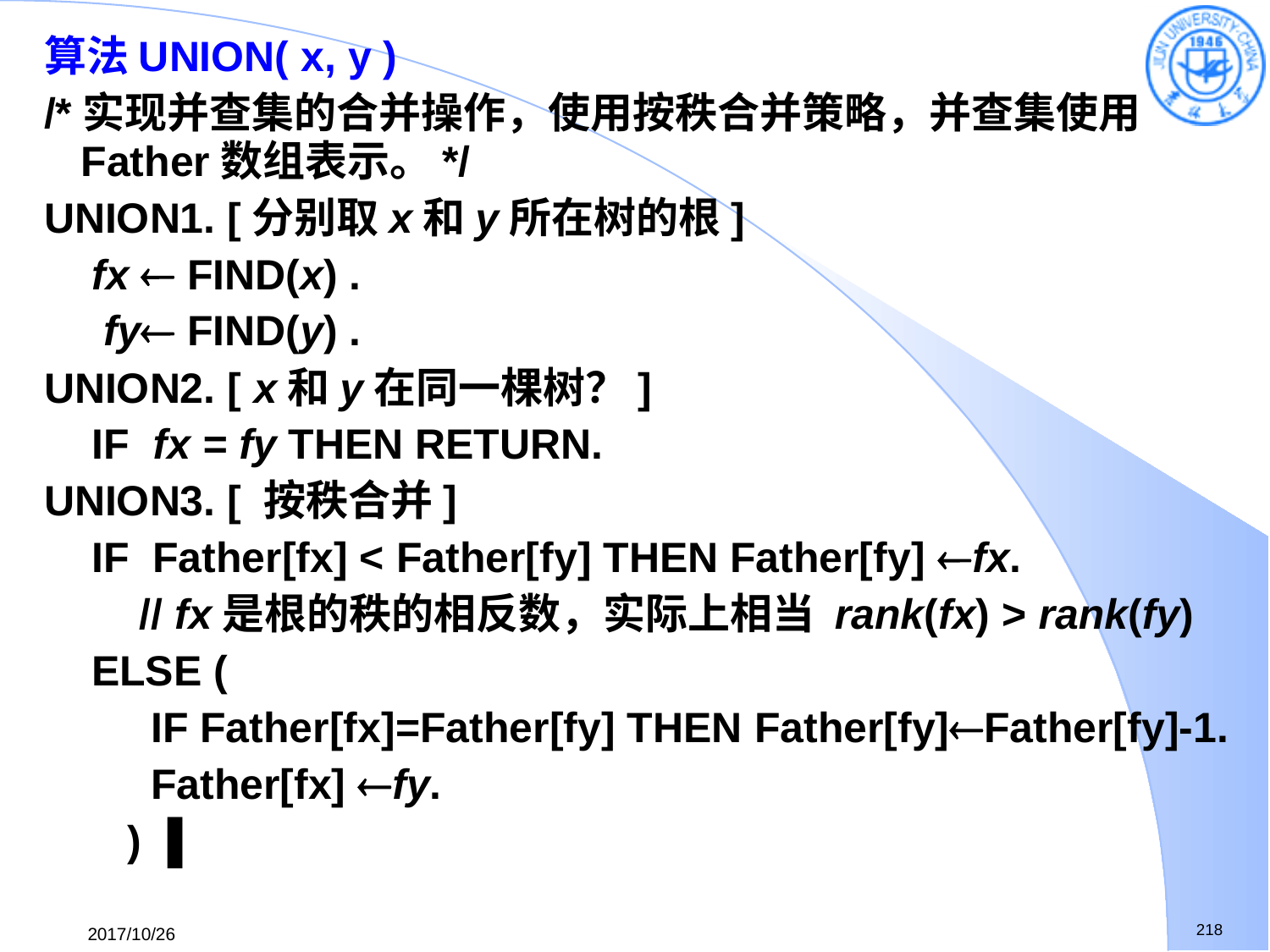

算法UNION( x, y )
/*实现并查集的合并操作，使用按秩合并策略，并查集使用Father数组表示。*/
UNION1. [分别取x和y所在树的根]
    fx ← FIND(x) .
     fy← FIND(y) .
UNION2. [ x和y在同一棵树？]
    IF  fx = fy THEN RETURN.
UNION3. [ 按秩合并]
    IF  Father[fx] < Father[fy] THEN Father[fy] ←fx.
        // fx是根的秩的相反数，实际上相当 rank(fx) > rank(fy)
    ELSE (
         IF Father[fx]=Father[fy] THEN Father[fy]←Father[fy]-1.
         Father[fx] ←fy.
       ) ▐